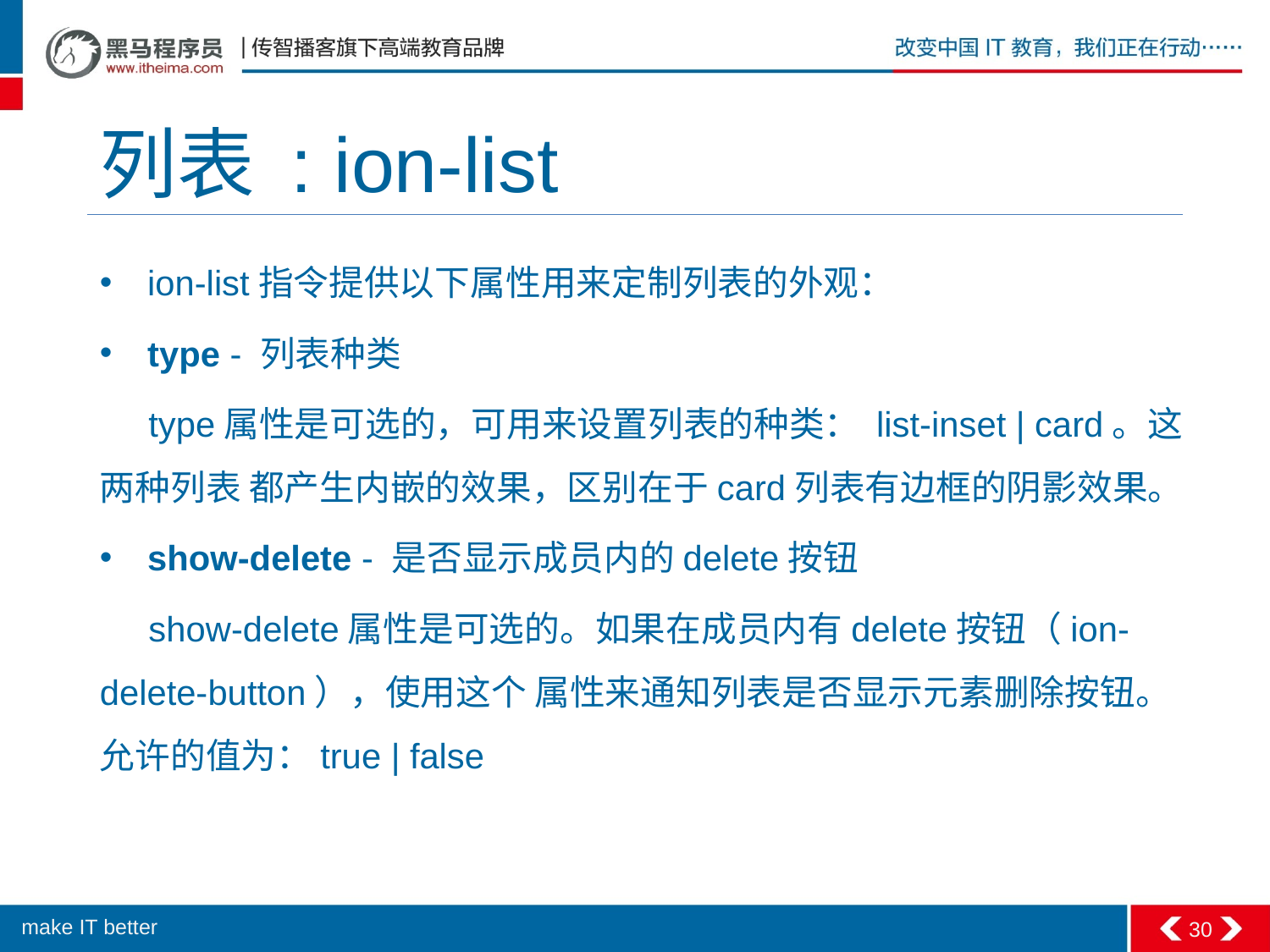

# 列表 : ion-list
ion-list指令提供以下属性用来定制列表的外观：
type - 列表种类
     type属性是可选的，可用来设置列表的种类： list-inset | card。这两种列表 都产生内嵌的效果，区别在于card列表有边框的阴影效果。
show-delete - 是否显示成员内的delete按钮
     show-delete属性是可选的。如果在成员内有delete按钮（ion-delete-button），使用这个 属性来通知列表是否显示元素删除按钮。允许的值为：true | false
30

make IT better